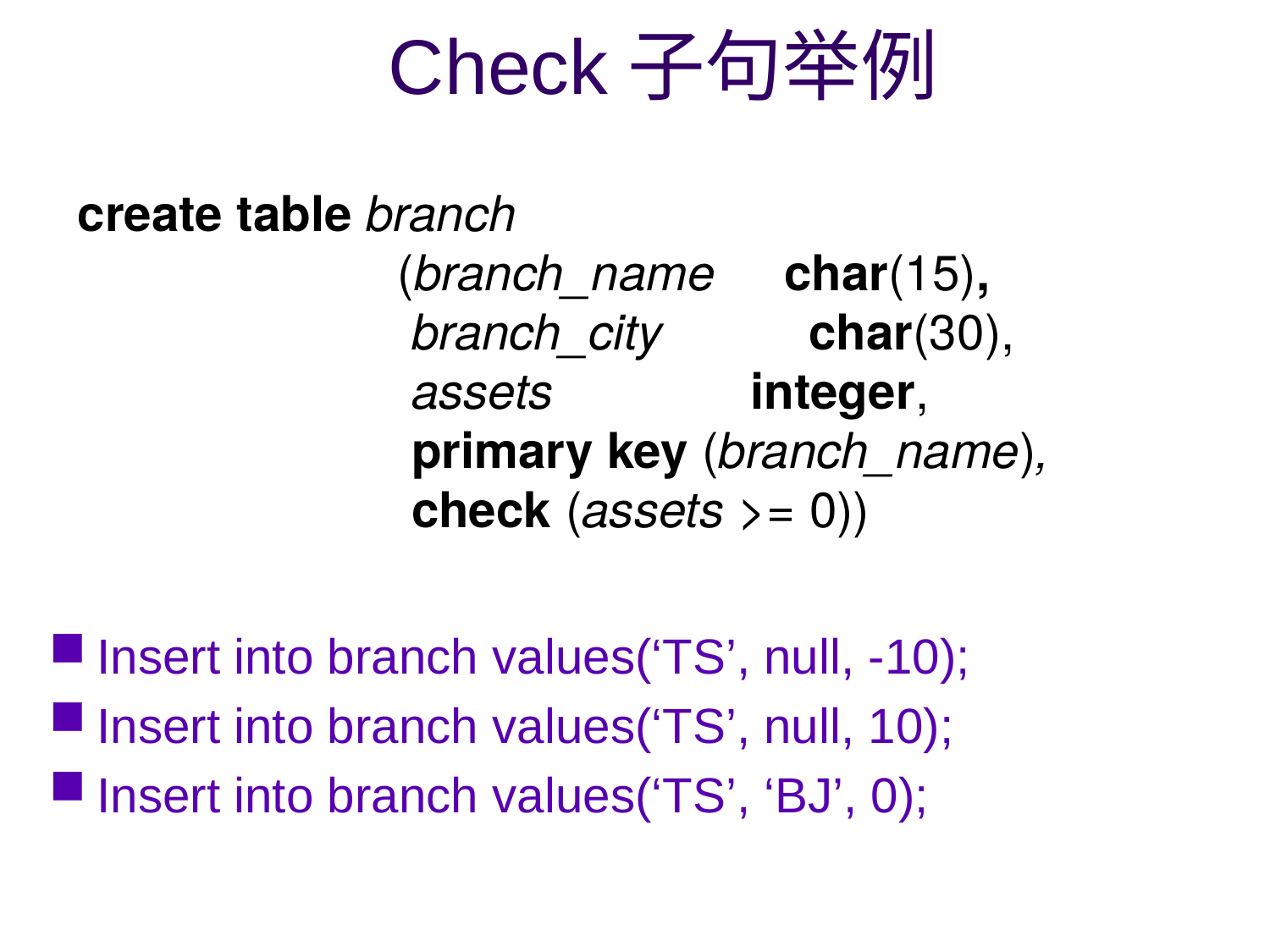

# Check子句举例
create table branch
		      (branch_name     char(15),
		       branch_city	       char(30),
		       assets	            integer,
		       primary key (branch_name),
		       check (assets >= 0))
Insert into branch values(‘TS’, null, -10);
Insert into branch values(‘TS’, null, 10);
Insert into branch values(‘TS’, ‘BJ’, 0);